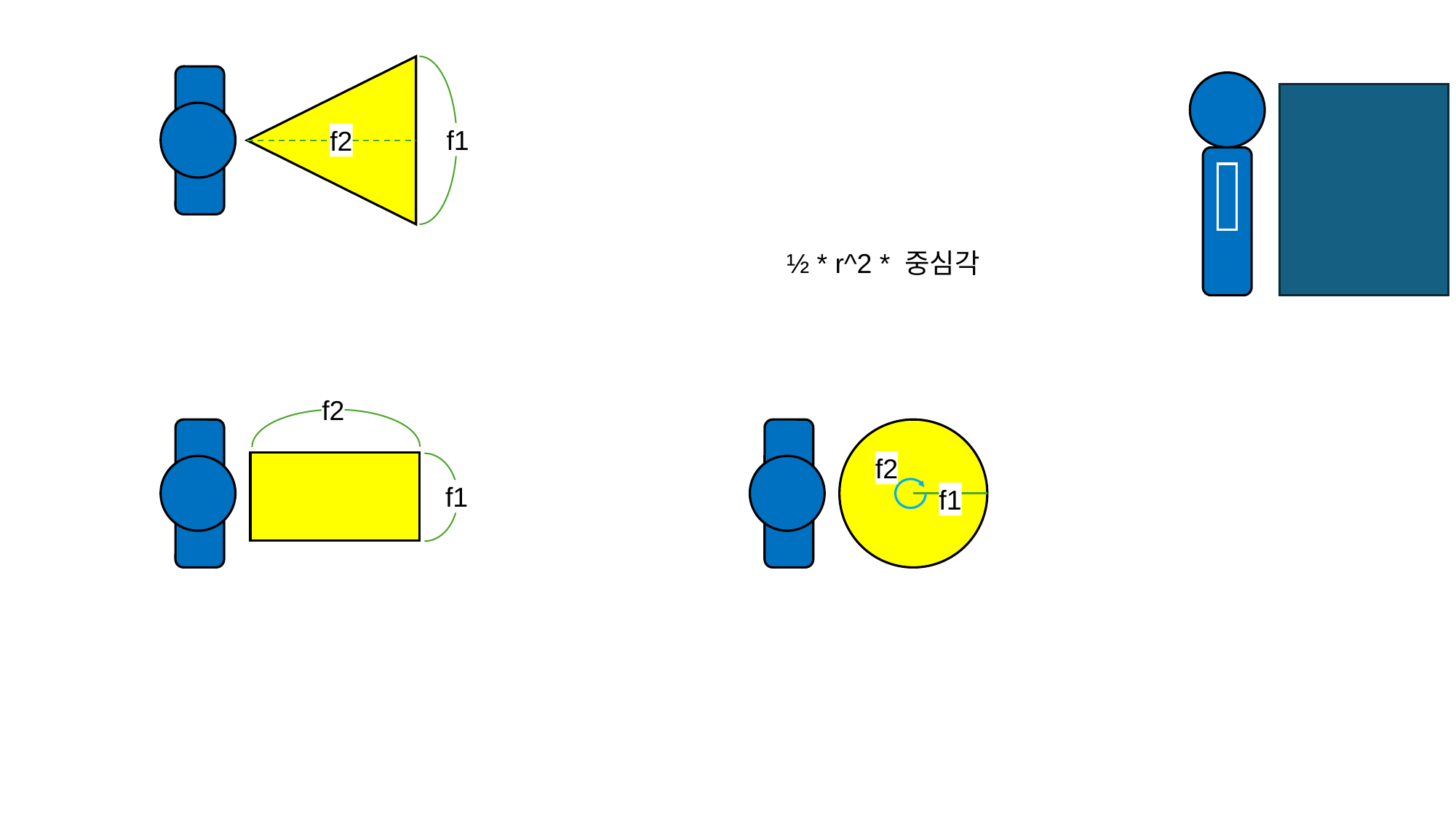

f1
f2

½ * r^2 * 중심각

f2

f2

f1
f1